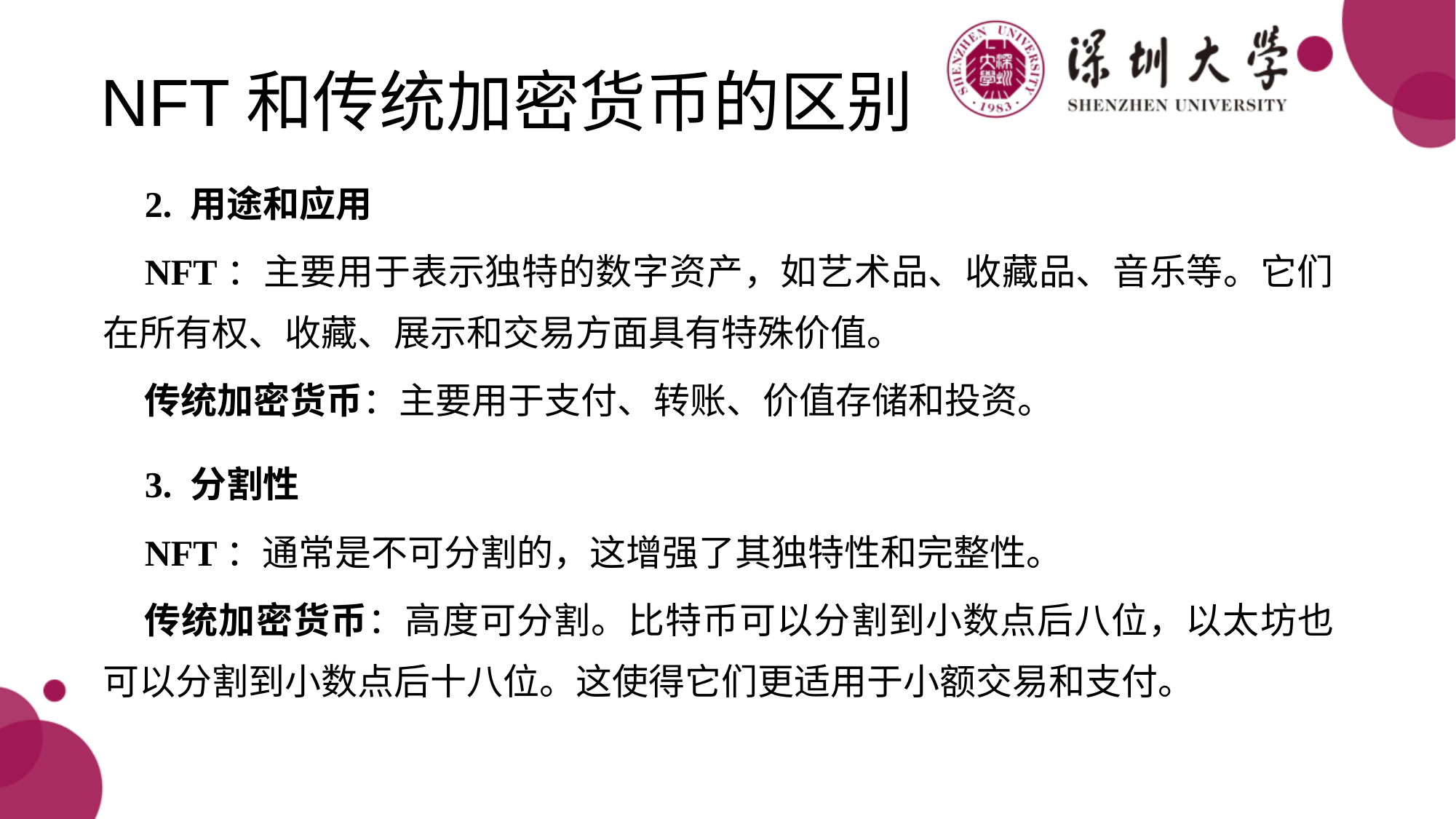

# NFT和传统加密货币的区别
2. 用途和应用
NFT：主要用于表示独特的数字资产，如艺术品、收藏品、音乐等。它们在所有权、收藏、展示和交易方面具有特殊价值。
传统加密货币：主要用于支付、转账、价值存储和投资。
3. 分割性
NFT：通常是不可分割的，这增强了其独特性和完整性。
传统加密货币：高度可分割。比特币可以分割到小数点后八位，以太坊也可以分割到小数点后十八位。这使得它们更适用于小额交易和支付。